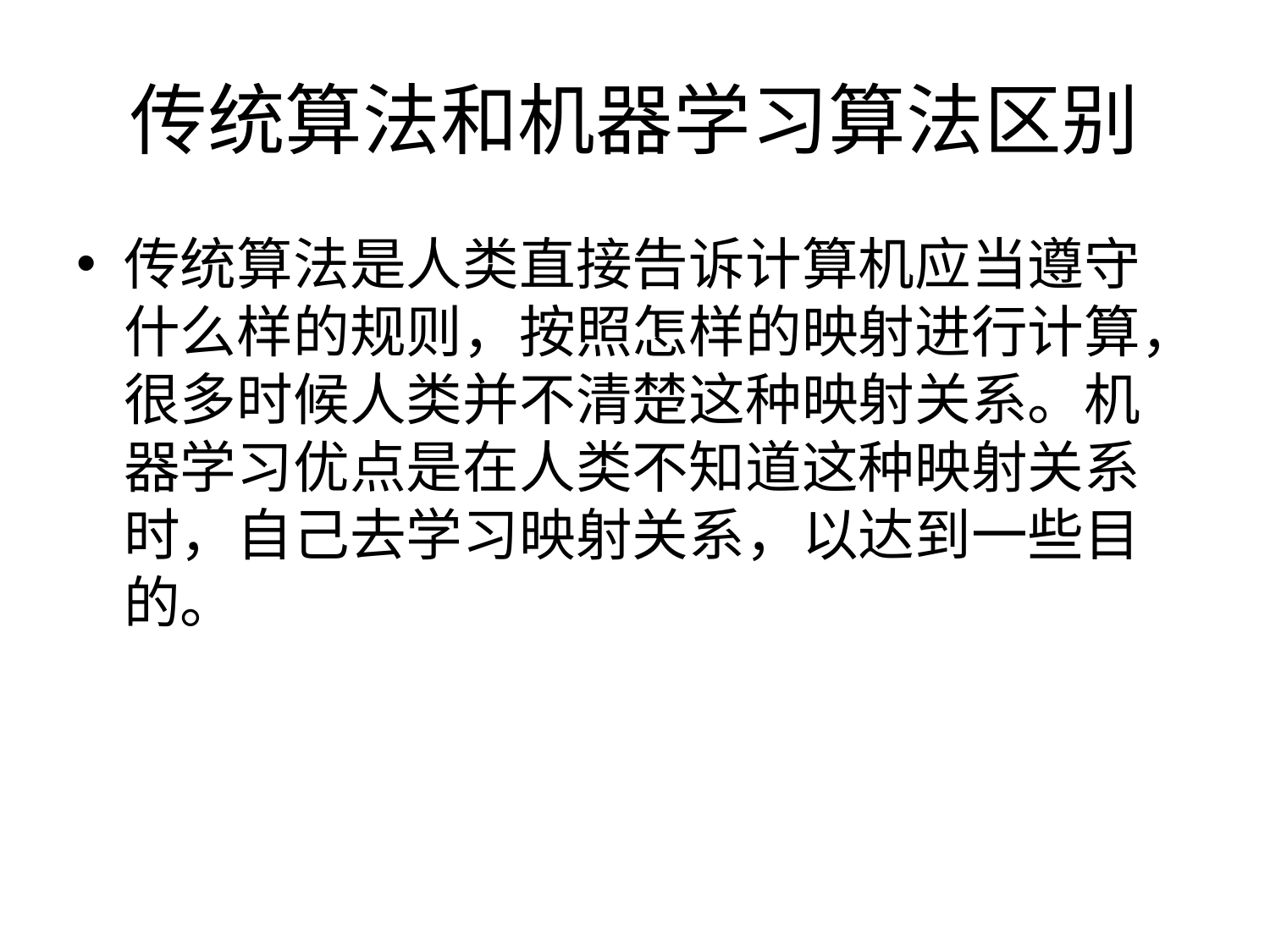

# 传统算法和机器学习算法区别
传统算法是人类直接告诉计算机应当遵守什么样的规则，按照怎样的映射进行计算，很多时候人类并不清楚这种映射关系。机器学习优点是在人类不知道这种映射关系时，自己去学习映射关系，以达到一些目的。